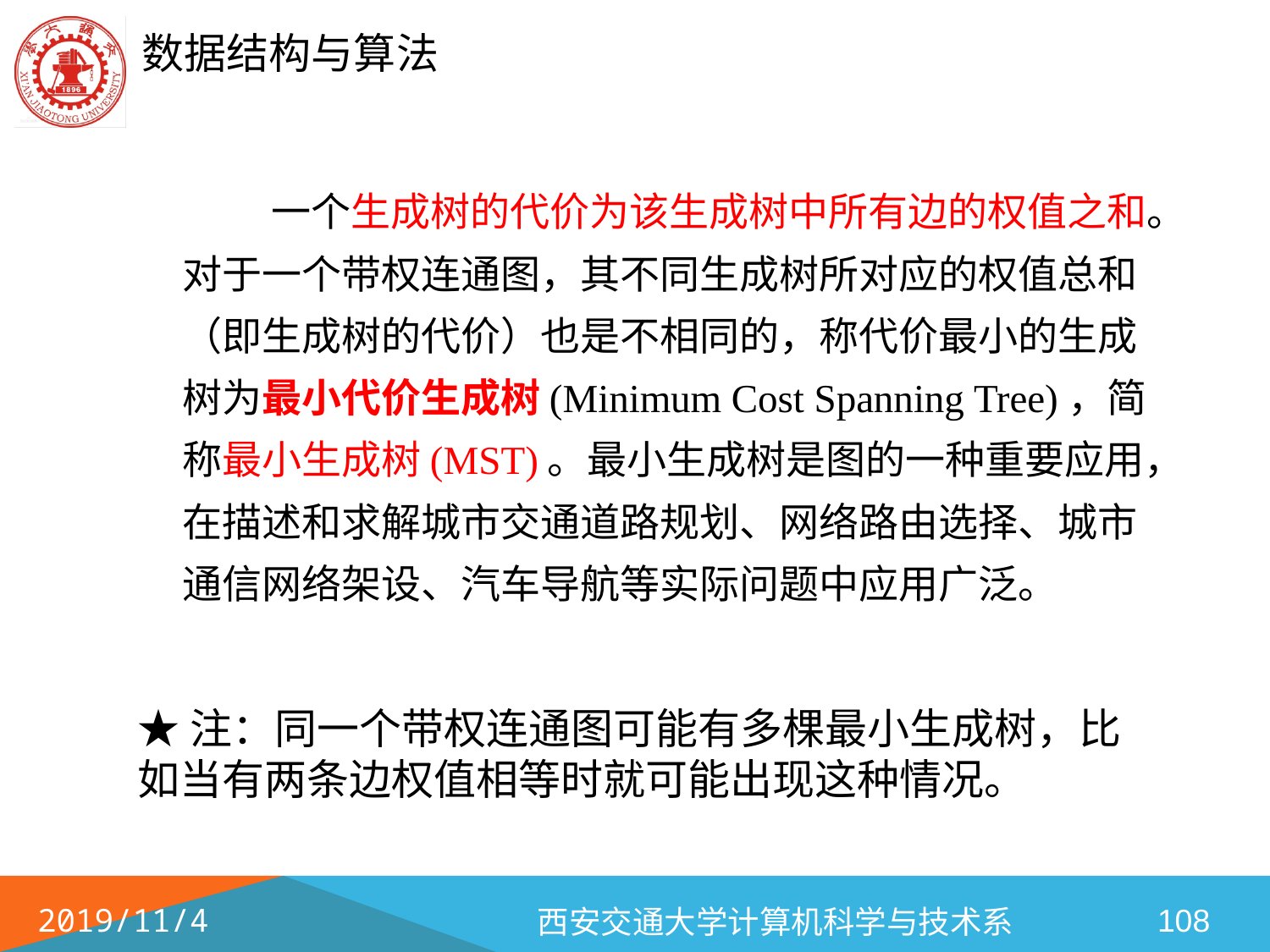

一个生成树的代价为该生成树中所有边的权值之和。对于一个带权连通图，其不同生成树所对应的权值总和（即生成树的代价）也是不相同的，称代价最小的生成树为最小代价生成树(Minimum Cost Spanning Tree)，简称最小生成树(MST)。最小生成树是图的一种重要应用，在描述和求解城市交通道路规划、网络路由选择、城市通信网络架设、汽车导航等实际问题中应用广泛。

★注：同一个带权连通图可能有多棵最小生成树，比如当有两条边权值相等时就可能出现这种情况。